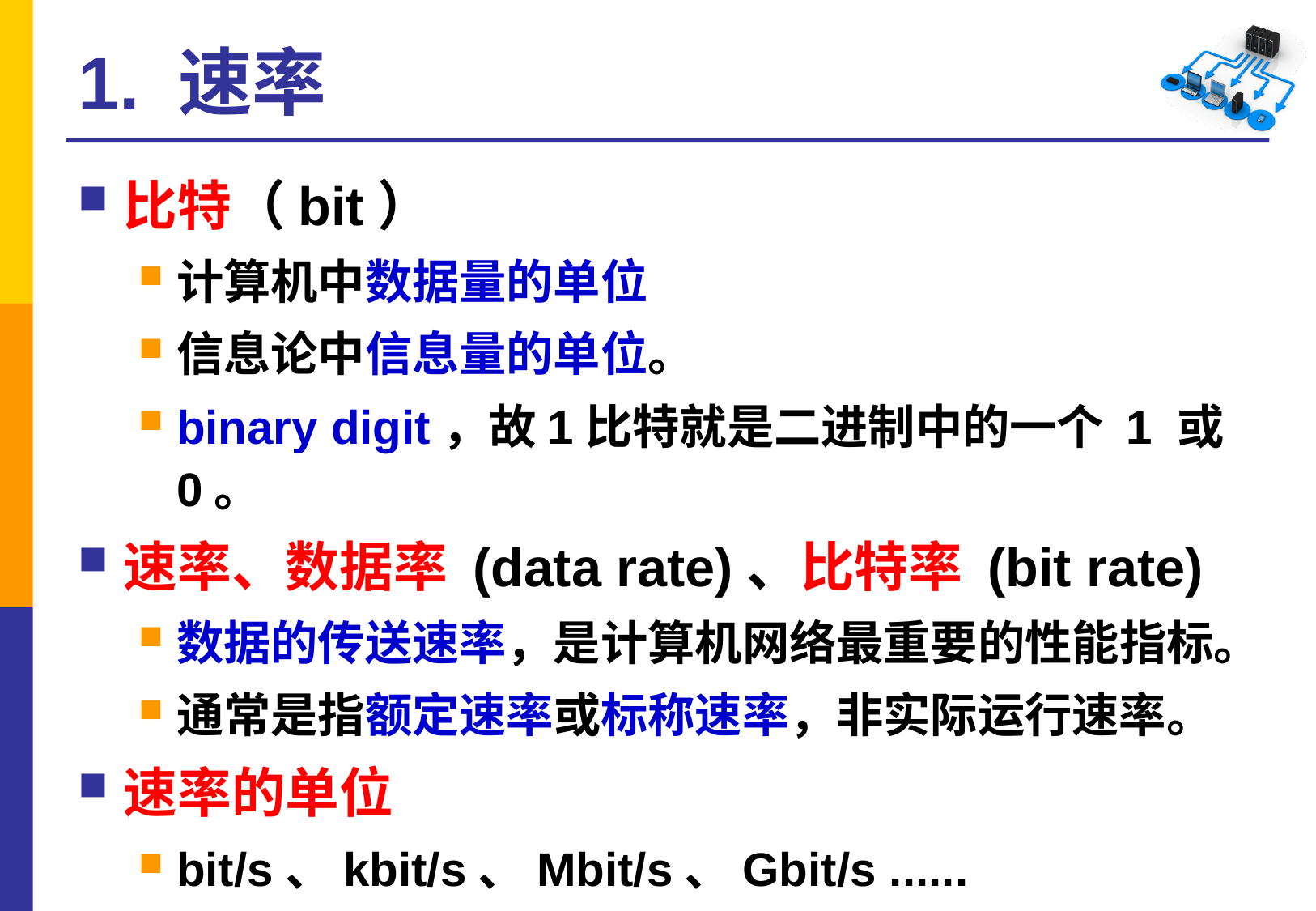

# 1. 速率
比特（bit）
计算机中数据量的单位
信息论中信息量的单位。
binary digit，故1比特就是二进制中的一个 1 或 0。
速率、数据率 (data rate)、比特率 (bit rate)
数据的传送速率，是计算机网络最重要的性能指标。
通常是指额定速率或标称速率，非实际运行速率。
速率的单位
bit/s、kbit/s、Mbit/s、Gbit/s ......